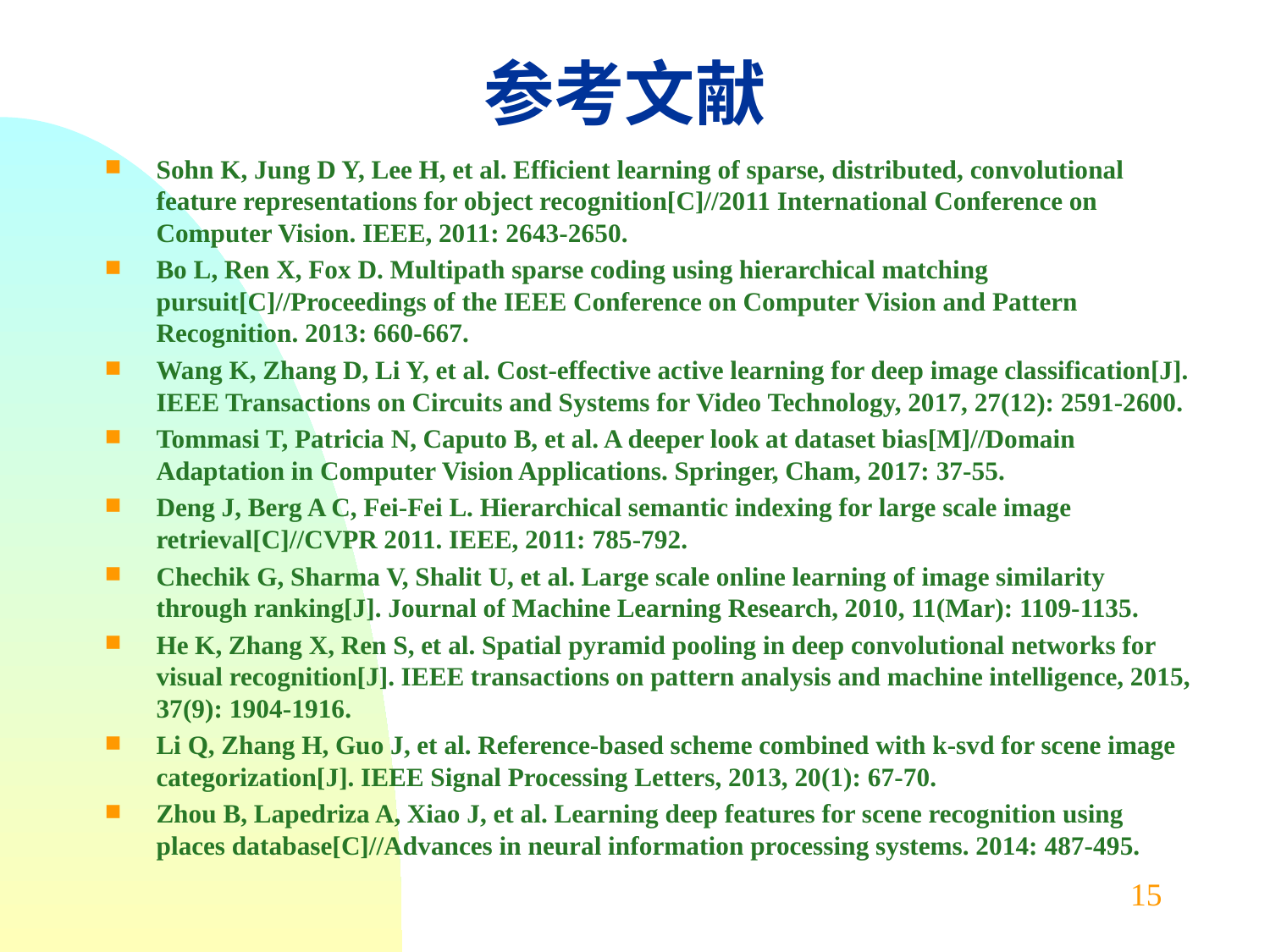

# 参考文献
Sohn K, Jung D Y, Lee H, et al. Efficient learning of sparse, distributed, convolutional feature representations for object recognition[C]//2011 International Conference on Computer Vision. IEEE, 2011: 2643-2650.
Bo L, Ren X, Fox D. Multipath sparse coding using hierarchical matching pursuit[C]//Proceedings of the IEEE Conference on Computer Vision and Pattern Recognition. 2013: 660-667.
Wang K, Zhang D, Li Y, et al. Cost-effective active learning for deep image classification[J]. IEEE Transactions on Circuits and Systems for Video Technology, 2017, 27(12): 2591-2600.
Tommasi T, Patricia N, Caputo B, et al. A deeper look at dataset bias[M]//Domain Adaptation in Computer Vision Applications. Springer, Cham, 2017: 37-55.
Deng J, Berg A C, Fei-Fei L. Hierarchical semantic indexing for large scale image retrieval[C]//CVPR 2011. IEEE, 2011: 785-792.
Chechik G, Sharma V, Shalit U, et al. Large scale online learning of image similarity through ranking[J]. Journal of Machine Learning Research, 2010, 11(Mar): 1109-1135.
He K, Zhang X, Ren S, et al. Spatial pyramid pooling in deep convolutional networks for visual recognition[J]. IEEE transactions on pattern analysis and machine intelligence, 2015, 37(9): 1904-1916.
Li Q, Zhang H, Guo J, et al. Reference-based scheme combined with k-svd for scene image categorization[J]. IEEE Signal Processing Letters, 2013, 20(1): 67-70.
Zhou B, Lapedriza A, Xiao J, et al. Learning deep features for scene recognition using places database[C]//Advances in neural information processing systems. 2014: 487-495.

15